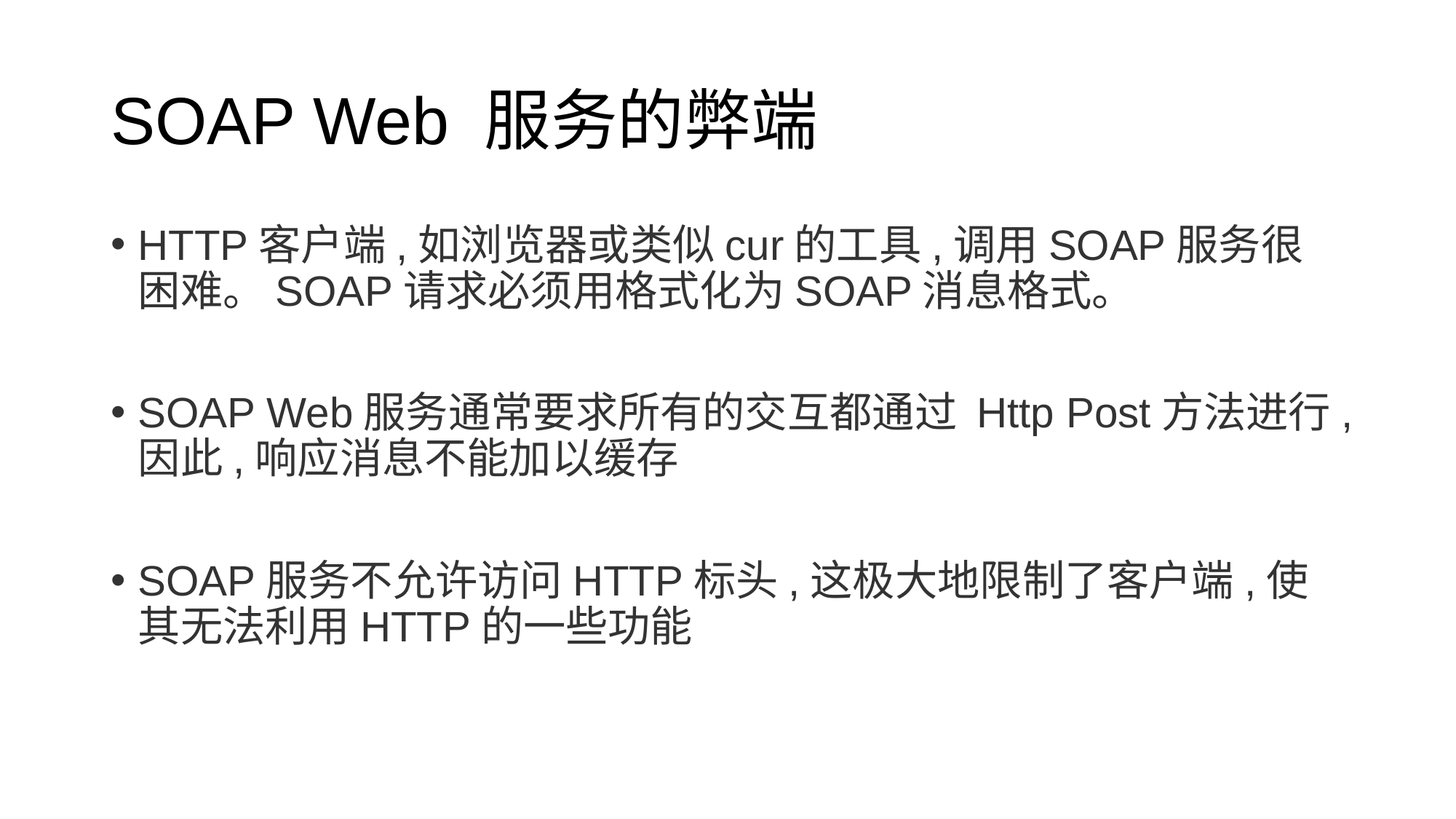

# SOAP Web 服务的弊端
HTTP客户端,如浏览器或类似cur的工具,调用SOAP服务很困难。SOAP请求必须用格式化为SOAP消息格式。

SOAP Web服务通常要求所有的交互都通过 Http Post方法进行,因此,响应消息不能加以缓存

SOAP服务不允许访问HTTP标头,这极大地限制了客户端,使其无法利用HTTP的一些功能